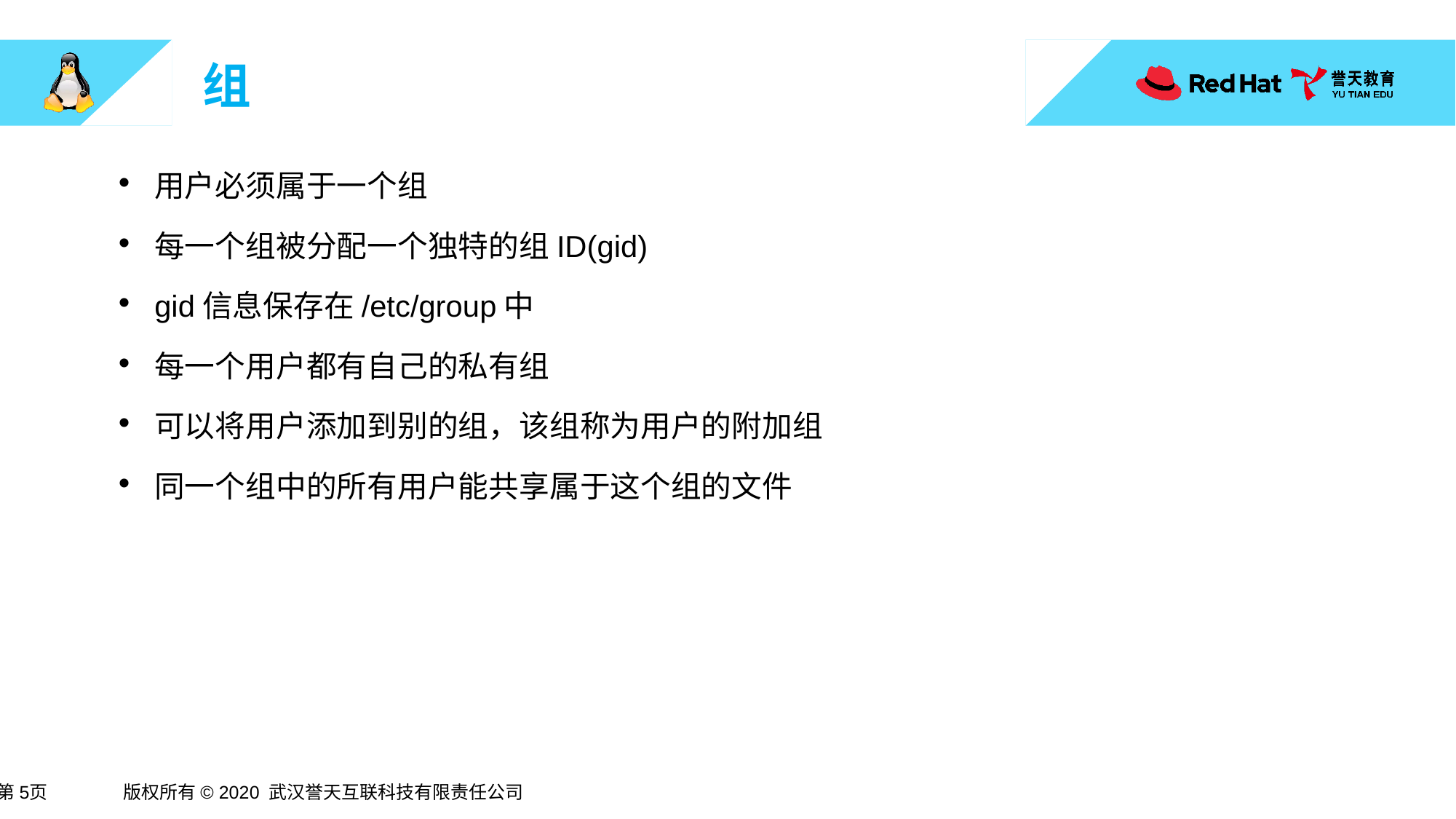

# 组
用户必须属于一个组
每一个组被分配一个独特的组ID(gid)
gid信息保存在/etc/group中
每一个用户都有自己的私有组
可以将用户添加到别的组，该组称为用户的附加组
同一个组中的所有用户能共享属于这个组的文件

5